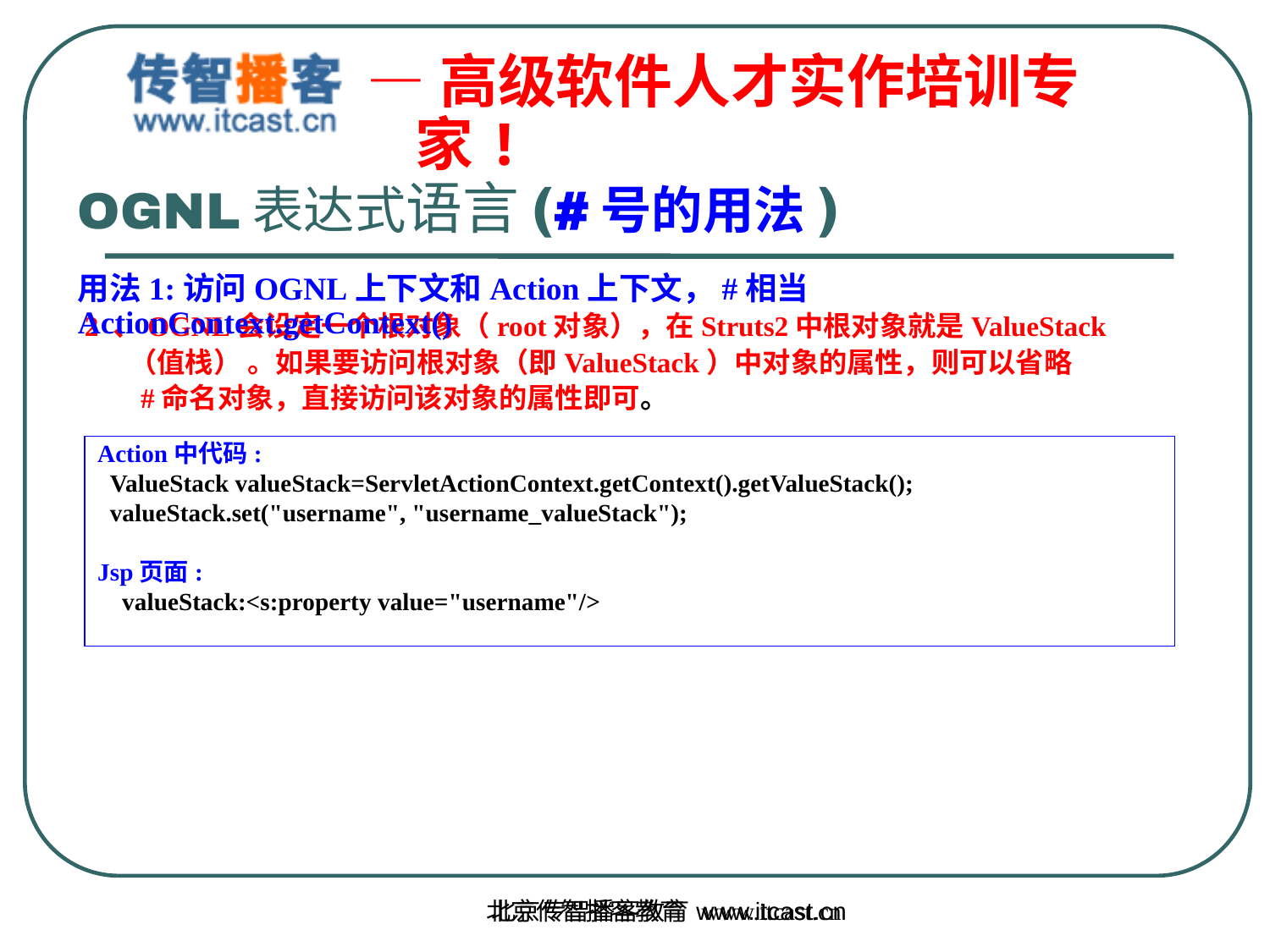

OGNL表达式语言(#号的用法)
用法1:访问OGNL上下文和Action上下文，#相当ActionContext.getContext()
 2 、OGNL会设定一个根对象（root对象），在Struts2中根对象就是ValueStack
       （值栈） 。如果要访问根对象（即ValueStack）中对象的属性，则可以省略
         #命名对象，直接访问该对象的属性即可。
Action中代码:
  ValueStack valueStack=ServletActionContext.getContext().getValueStack();
  valueStack.set("username", "username_valueStack");

Jsp页面:
    valueStack:<s:property value="username"/>

北京传智播客教育 www.itcast.cn
北京传智播客教育 www.itcast.cn